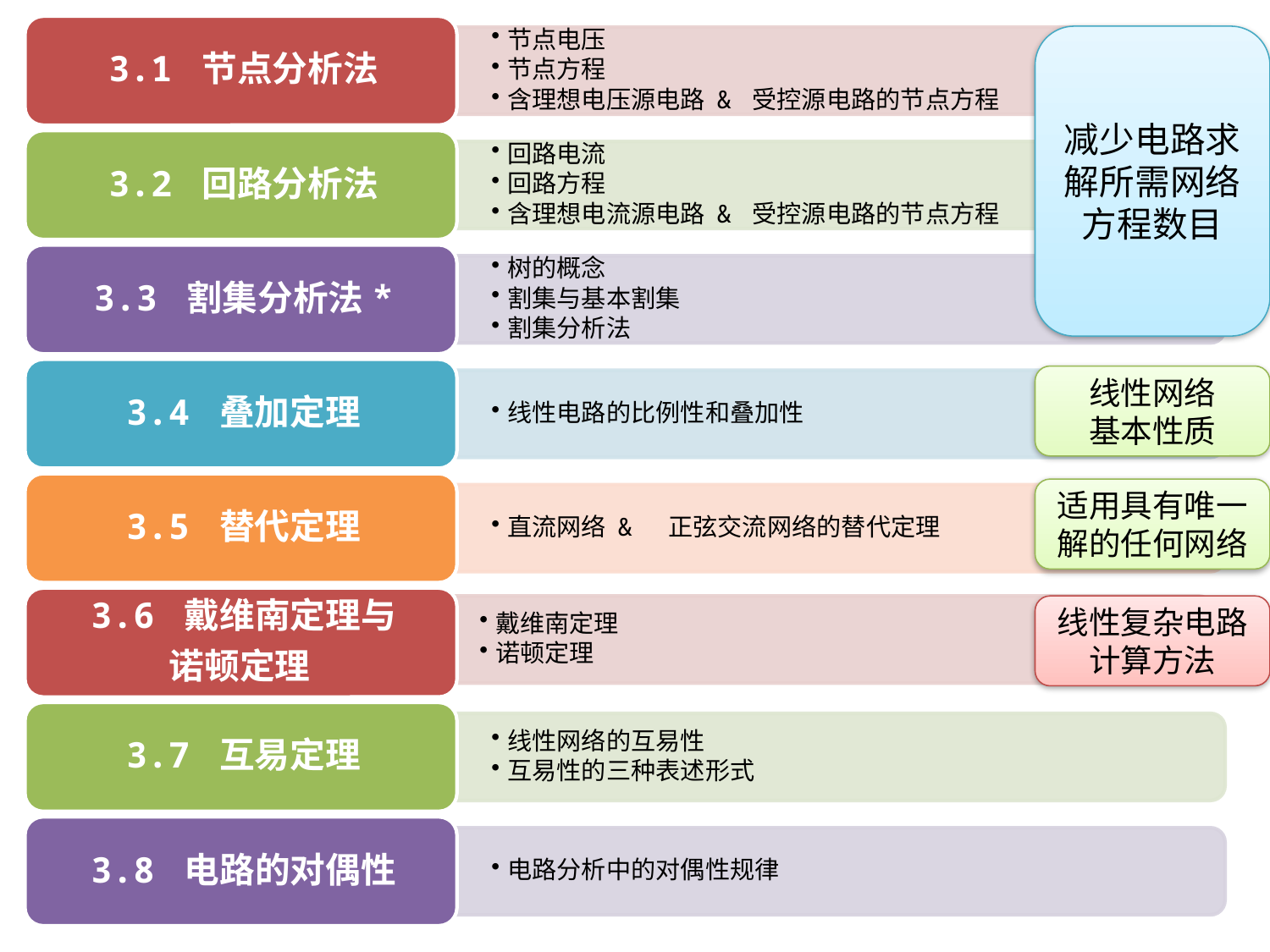

节点电压
节点方程
含理想电压源电路 & 受控源电路的节点方程
3.1 节点分析法
回路电流
回路方程
含理想电流源电路 & 受控源电路的节点方程
3.2 回路分析法
树的概念
割集与基本割集
割集分析法
3.3 割集分析法*
线性电路的比例性和叠加性
3.4 叠加定理
直流网络 &  正弦交流网络的替代定理
3.5 替代定理
戴维南定理
诺顿定理
3.6 戴维南定理与
诺顿定理
线性网络的互易性
互易性的三种表述形式
3.7 互易定理
电路分析中的对偶性规律
3.8 电路的对偶性
减少电路求解所需网络方程数目
线性网络
基本性质
适用具有唯一解的任何网络
线性复杂电路计算方法